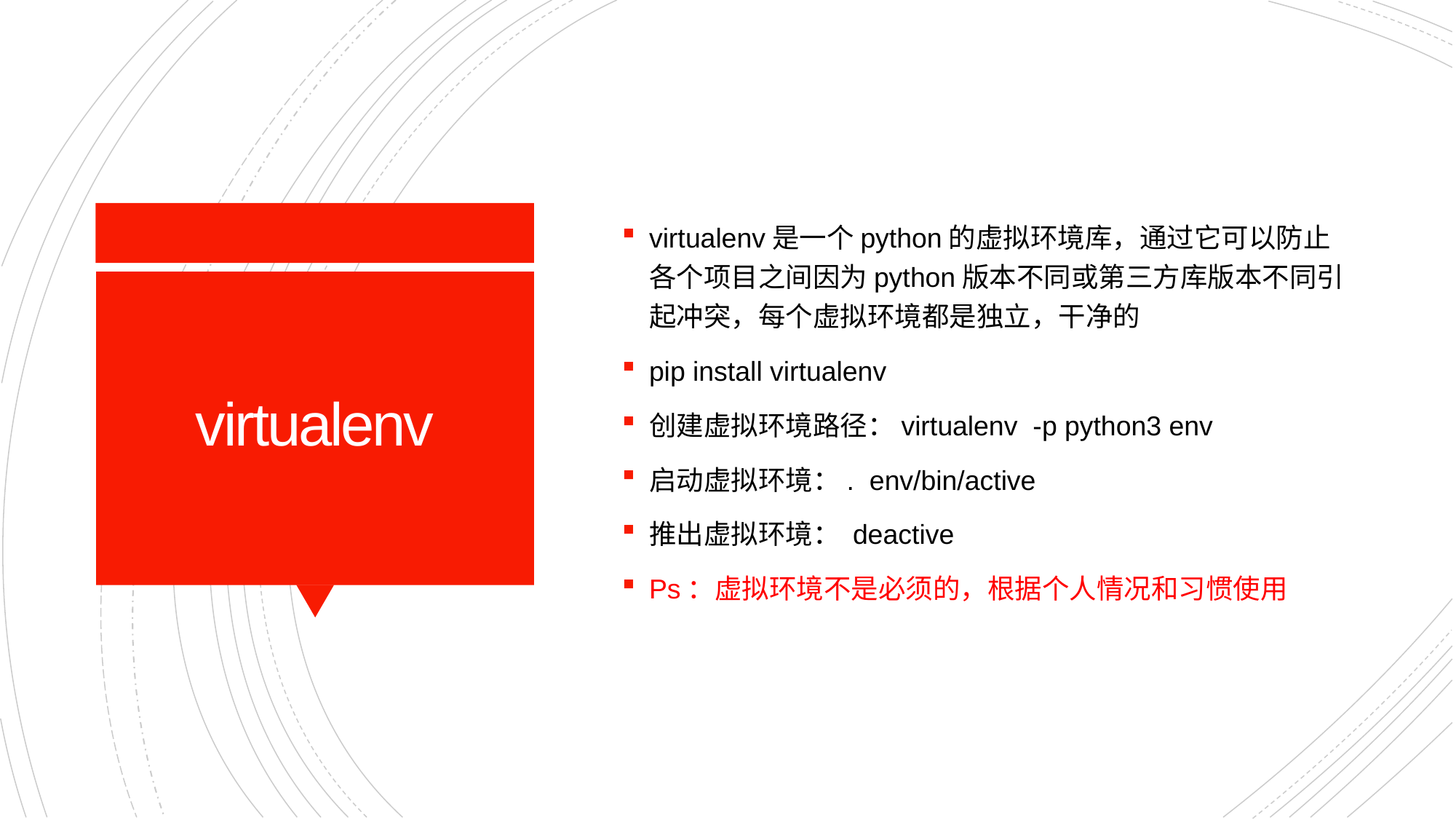

virtualenv是一个python的虚拟环境库，通过它可以防止各个项目之间因为python版本不同或第三方库版本不同引起冲突，每个虚拟环境都是独立，干净的
pip install virtualenv
创建虚拟环境路径：virtualenv  -p python3 env
启动虚拟环境：.  env/bin/active
推出虚拟环境： deactive
Ps：虚拟环境不是必须的，根据个人情况和习惯使用
# virtualenv